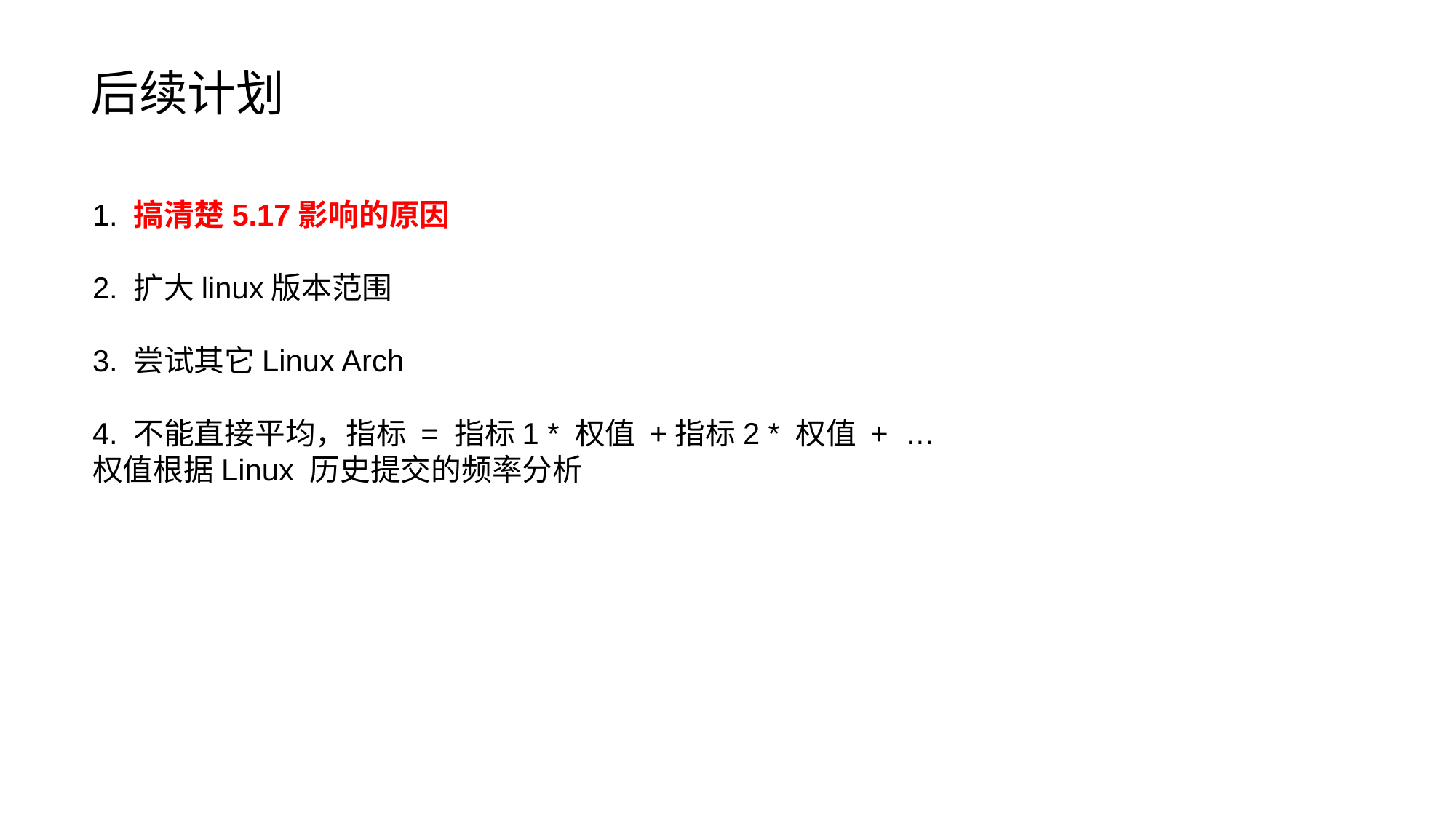

后续计划
1. 搞清楚5.17影响的原因

2. 扩大linux版本范围

3. 尝试其它Linux Arch

4. 不能直接平均，指标 = 指标1 * 权值 +指标2 * 权值 +  …
权值根据Linux 历史提交的频率分析